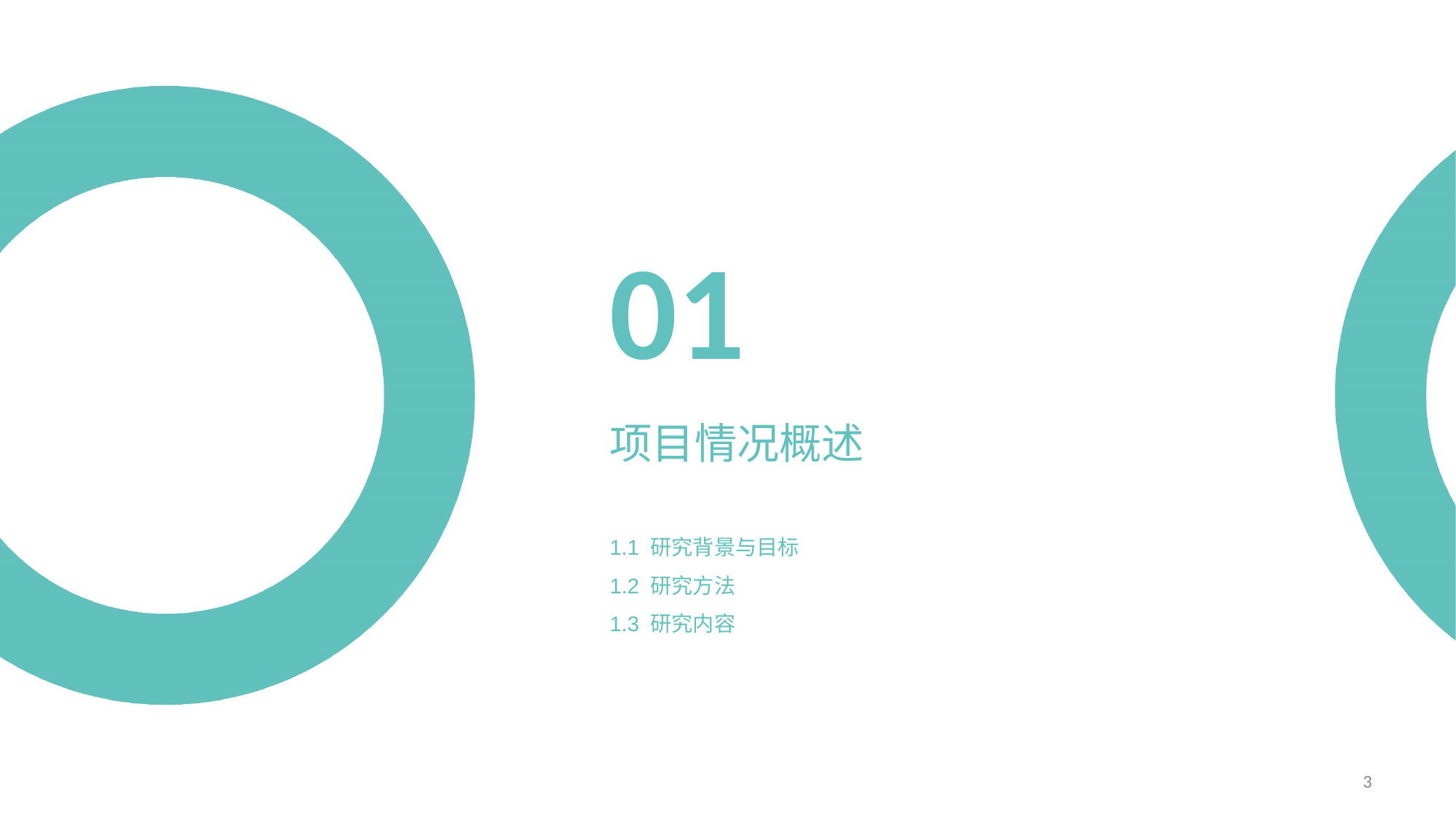

# 01

项目情况概述
1.1 研究背景与目标
1.2 研究方法
1.3 研究内容
3